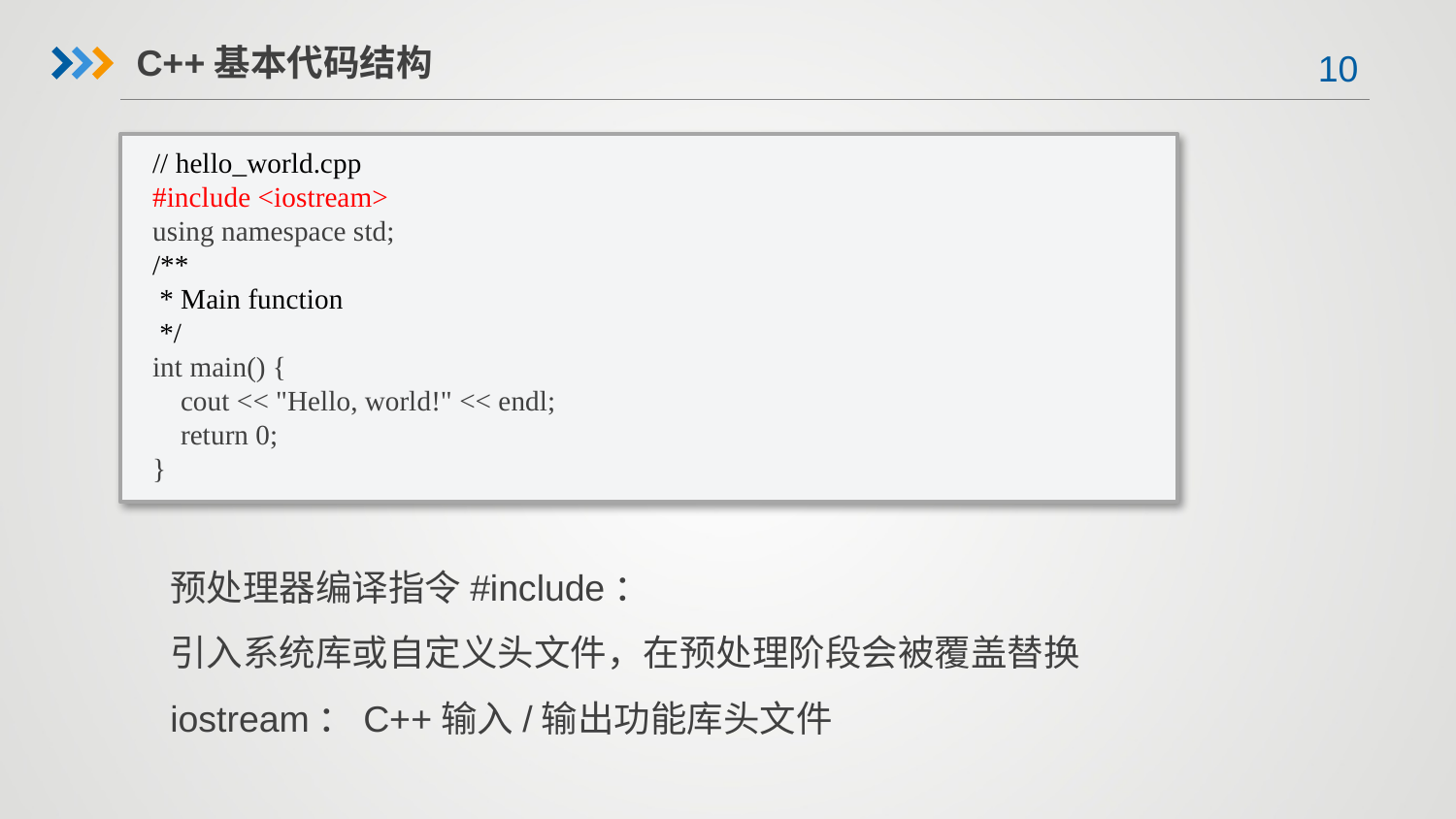

C++基本代码结构

// hello_world.cpp
#include <iostream>
using namespace std;
/**
 * Main function
 */
int main() {
    cout << "Hello, world!" << endl;
    return 0;
}
预处理器编译指令#include：
引入系统库或自定义头文件，在预处理阶段会被覆盖替换
iostream：C++输入/输出功能库头文件